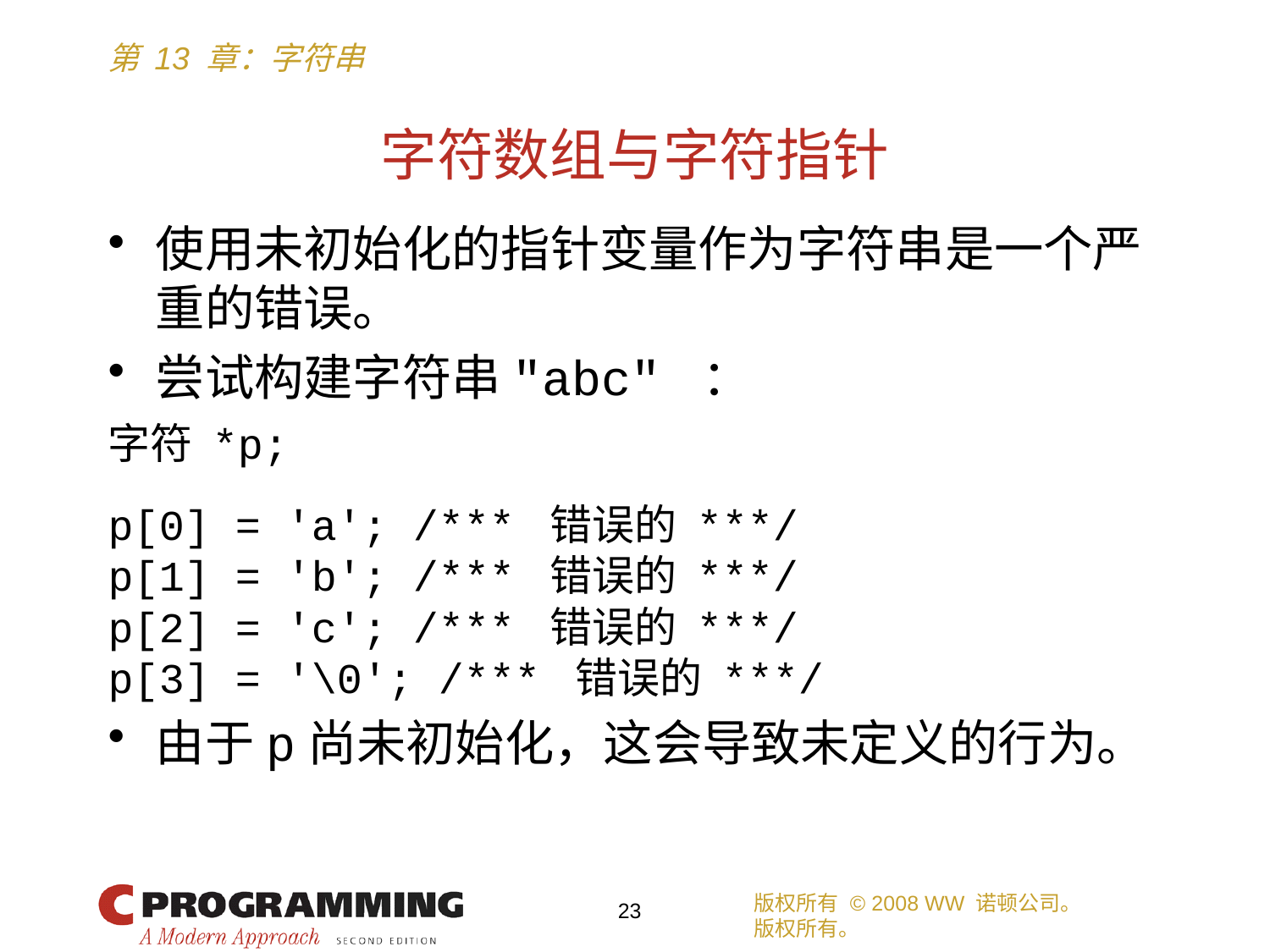

# 字符数组与字符指针
使用未初始化的指针变量作为字符串是一个严重的错误。
尝试构建字符串"abc" ：
字符 *p;

p[0] = 'a'; /*** 错误的 ***/
p[1] = 'b'; /*** 错误的 ***/
p[2] = 'c'; /*** 错误的 ***/
p[3] = '\0'; /*** 错误的 ***/
由于p尚未初始化，这会导致未定义的行为。
版权所有 © 2008 WW 诺顿公司。
版权所有。
23